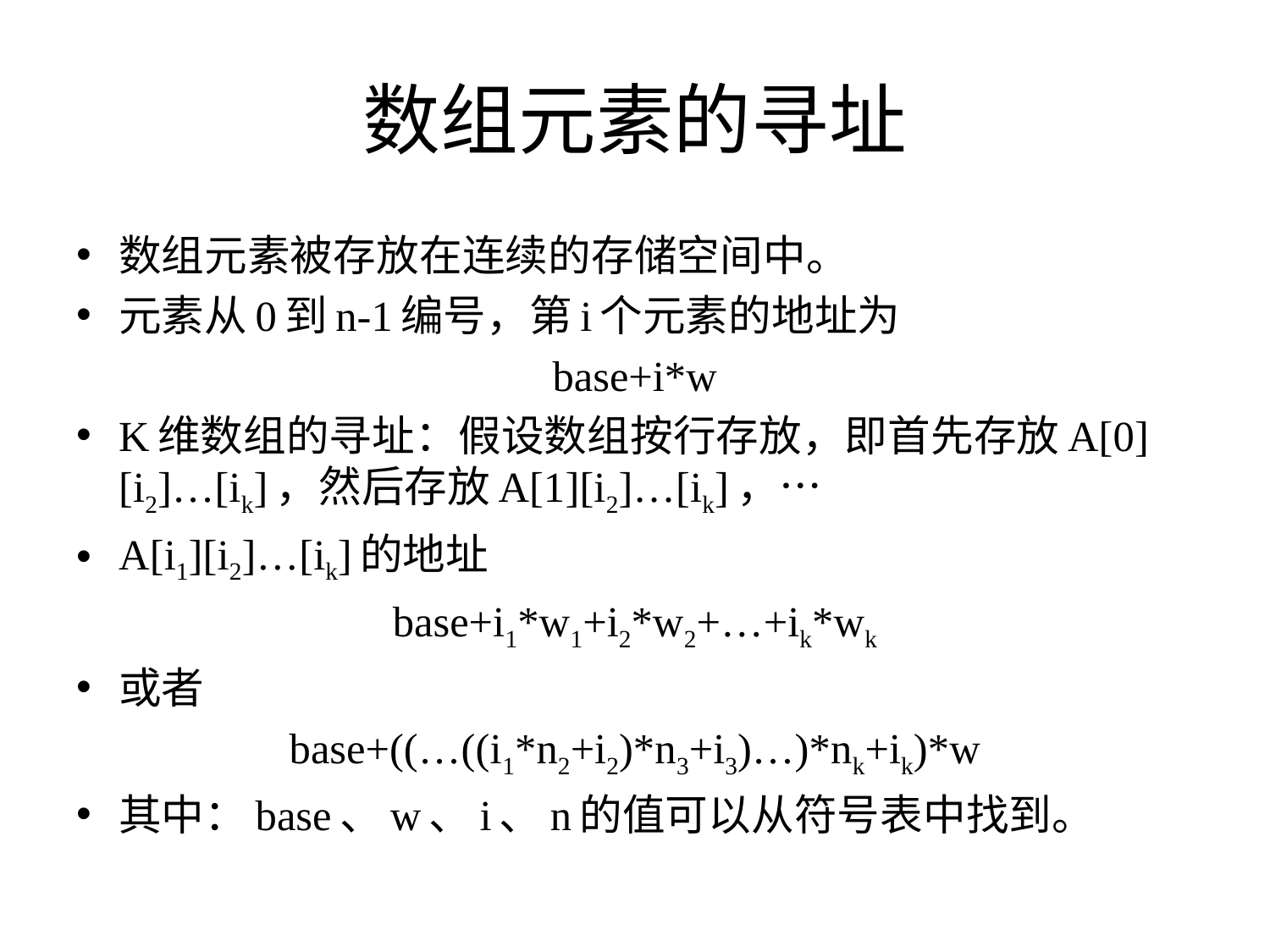

# 数组元素的寻址
数组元素被存放在连续的存储空间中。
元素从0到n-1编号，第i个元素的地址为
base+i*w
K维数组的寻址：假设数组按行存放，即首先存放A[0][i2]…[ik]，然后存放A[1][i2]…[ik]，…
A[i1][i2]…[ik]的地址
base+i1*w1+i2*w2+…+ik*wk
或者
base+((…((i1*n2+i2)*n3+i3)…)*nk+ik)*w
其中：base、w、i、n的值可以从符号表中找到。